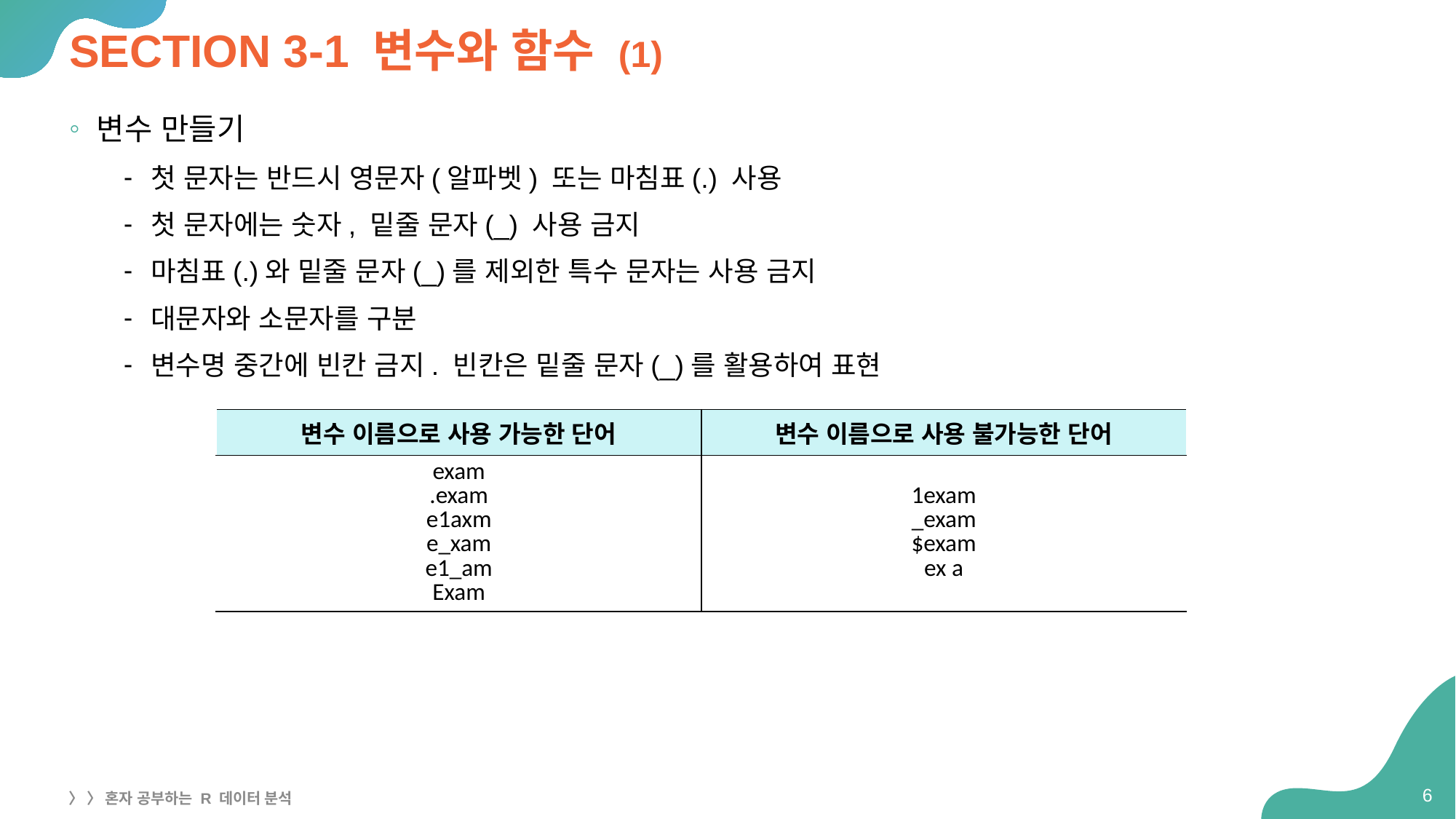

# SECTION 3-1 변수와 함수 (1)
변수 만들기
첫 문자는 반드시 영문자(알파벳) 또는 마침표(.) 사용
첫 문자에는 숫자, 밑줄 문자(_) 사용 금지
마침표(.)와 밑줄 문자(_)를 제외한 특수 문자는 사용 금지
대문자와 소문자를 구분
변수명 중간에 빈칸 금지. 빈칸은 밑줄 문자(_)를 활용하여 표현
| 변수 이름으로 사용 가능한 단어 | 변수 이름으로 사용 불가능한 단어 |
| --- | --- |
| exam .exam e1axm e\_xam e1\_am Exam | 1exam \_exam $exam ex a |
6
〉 〉 혼자 공부하는 R 데이터 분석